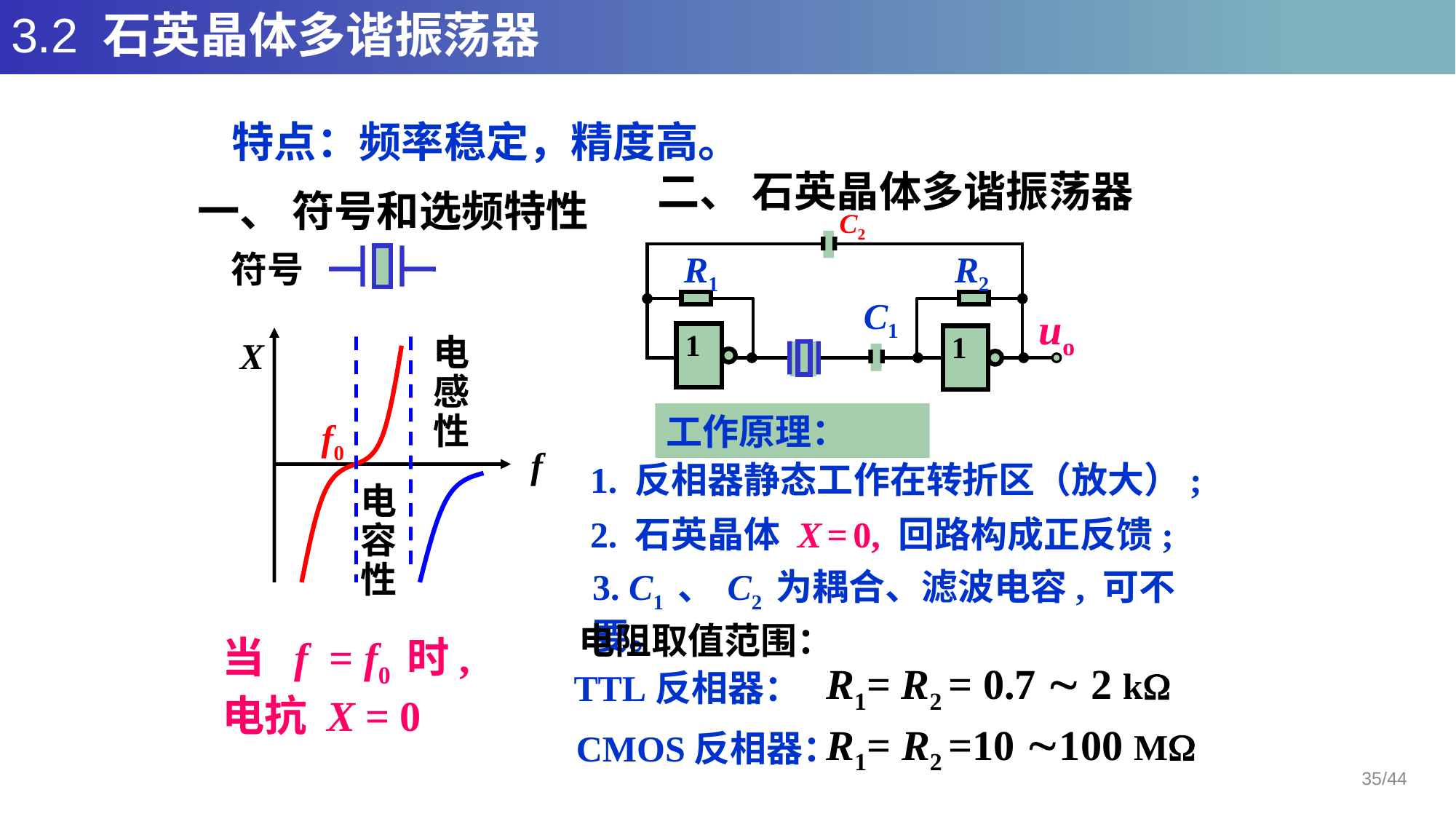

# 3.2 石英晶体多谐振荡器
特点：频率稳定，精度高。
二、 石英晶体多谐振荡器
一、 符号和选频特性
C2

R1
R2
符号

C1

uo

1

1

X

f0
f

电
感
性

工作原理：
1. 反相器静态工作在转折区（放大）;
电
容
性
2. 石英晶体 X = 0, 回路构成正反馈;
3. C1 、 C2 为耦合、滤波电容, 可不要。
电阻取值范围：
当  f  = f0 时,
电抗 X = 0
R1= R2 = 0.7 ∼ 2 kΩ
TTL反相器：
R1= R2 =10 ∼100 MΩ
CMOS反相器：
35/44